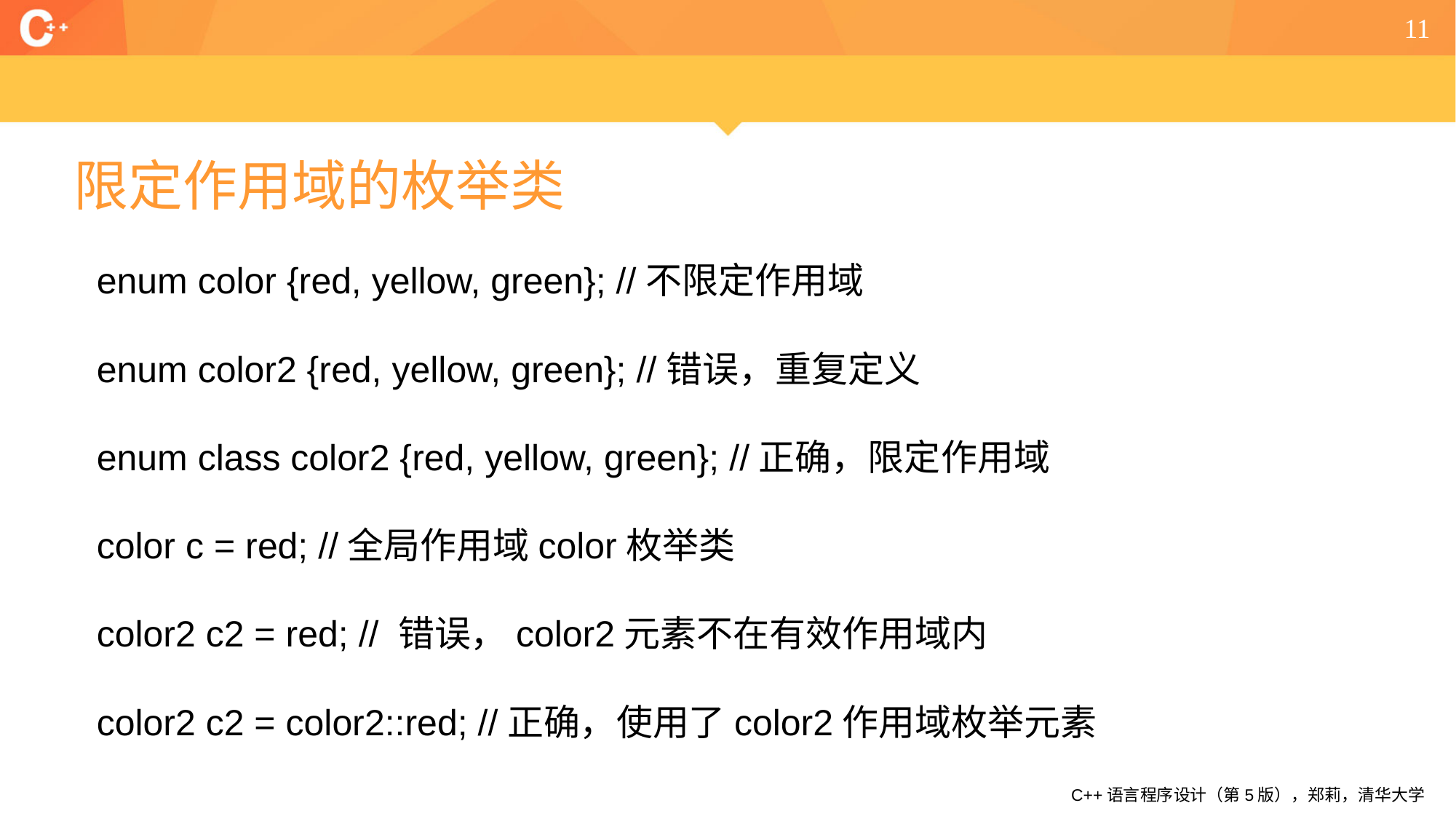

11
# 限定作用域的枚举类
enum color {red, yellow, green}; //不限定作用域
enum color2 {red, yellow, green}; //错误，重复定义
enum class color2 {red, yellow, green}; //正确，限定作用域
color c = red; //全局作用域color枚举类
color2 c2 = red; // 错误，color2元素不在有效作用域内
color2 c2 = color2::red; //正确，使用了color2作用域枚举元素